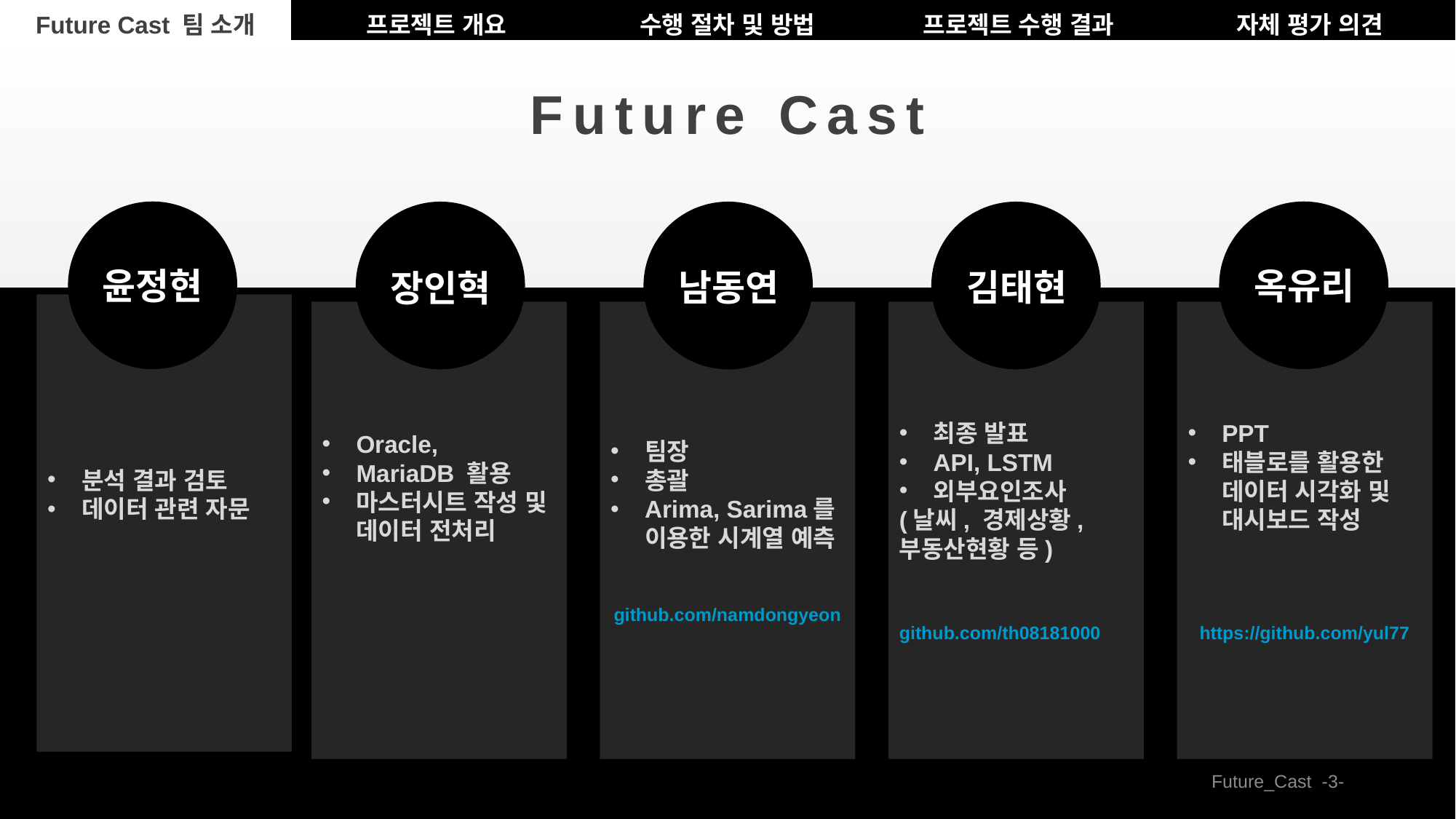

| Future Cast 팀 소개 | 프로젝트 개요 | 수행 절차 및 방법 | 프로젝트 수행 결과 | 자체 평가 의견 |
| --- | --- | --- | --- | --- |
Future Cast

옥유리
윤정현
남동연
김태현
장인혁
분석 결과 검토
데이터 관련 자문

팀장
총괄
Arima, Sarima를 이용한 시계열 예측

github.com/namdongyeon
최종 발표
API, LSTM
외부요인조사
(날씨, 경제상황, 부동산현황 등)

github.com/th08181000
Oracle,
MariaDB 활용
마스터시트 작성 및 데이터 전처리

PPT
태블로를 활용한 데이터 시각화 및 대시보드 작성

https://github.com/yul77
Future_Cast  -3-